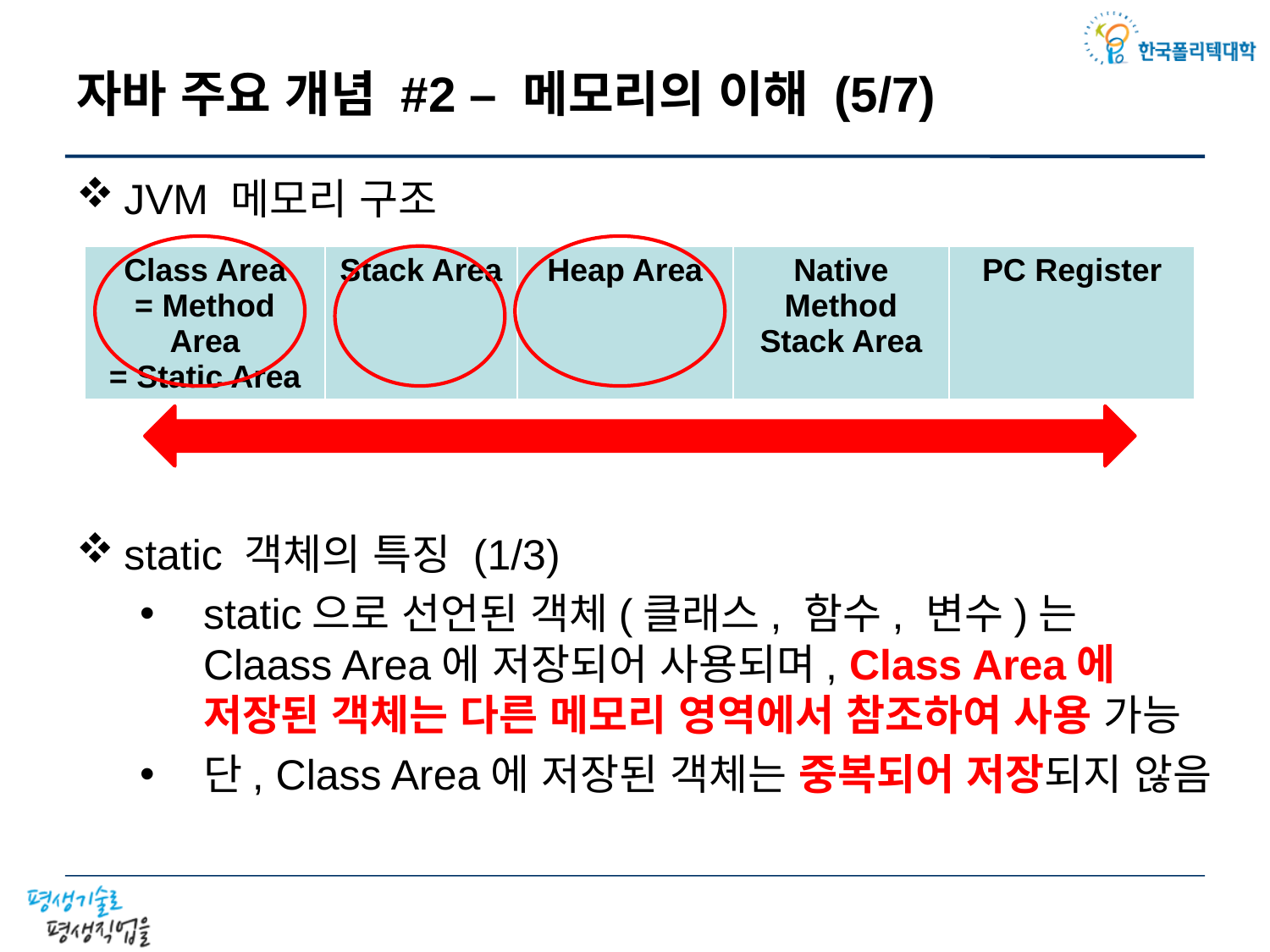

# 자바 주요 개념 #2 – 메모리의 이해 (5/7)
JVM 메모리 구조

static 객체의 특징 (1/3)
static으로 선언된 객체(클래스, 함수, 변수)는
Claass Area에 저장되어 사용되며, Class Area에 저장된 객체는 다른 메모리 영역에서 참조하여 사용 가능
단, Class Area에 저장된 객체는 중복되어 저장되지 않음

| Class Area = Method Area = Static Area | Stack Area | Heap Area | Native Method Stack Area | PC Register |
| --- | --- | --- | --- | --- |